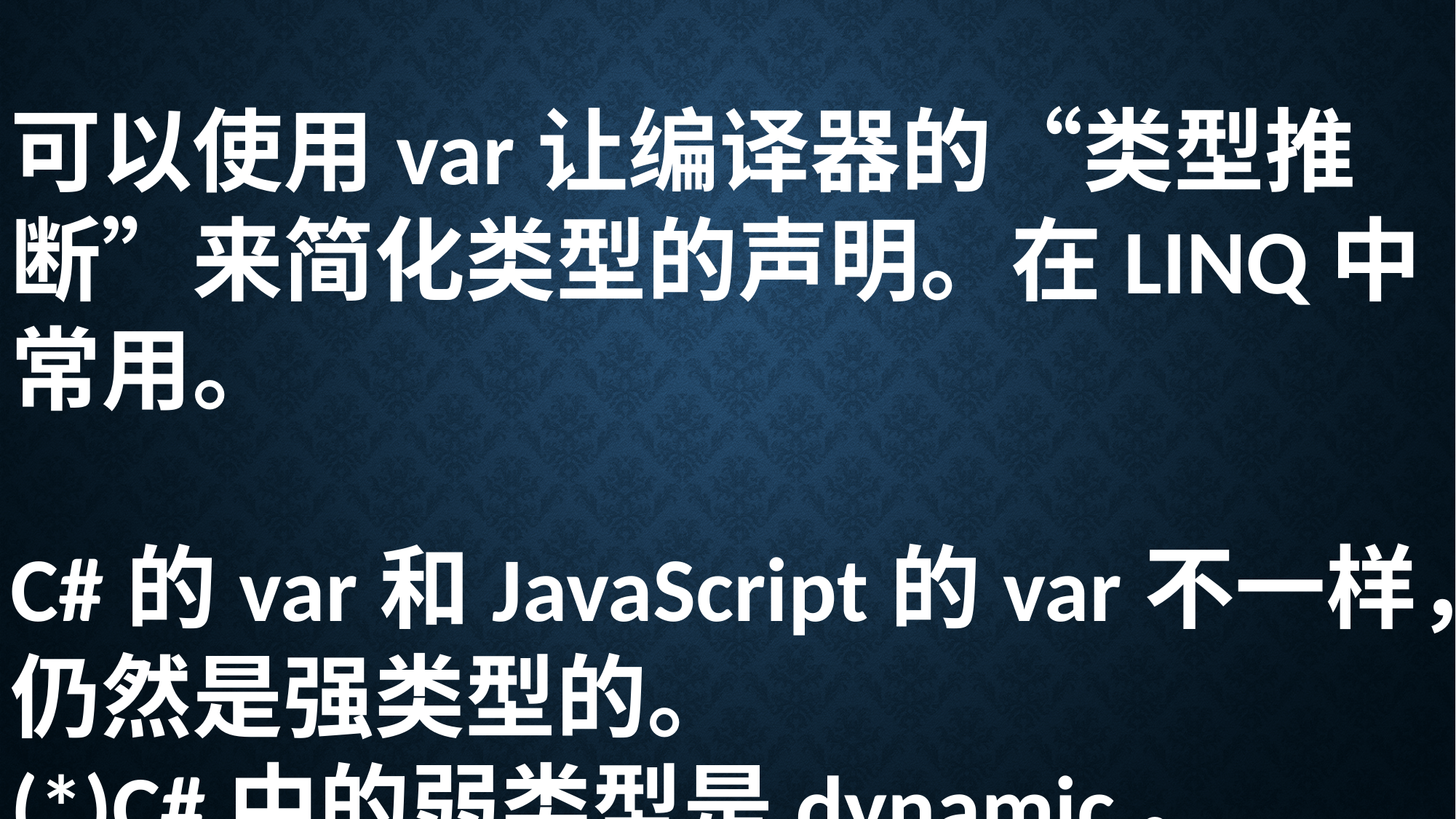

可以使用var让编译器的“类型推断”来简化类型的声明。在LINQ中常用。

C#的var和JavaScript的var不一样，仍然是强类型的。
(*)C#中的弱类型是dynamic。